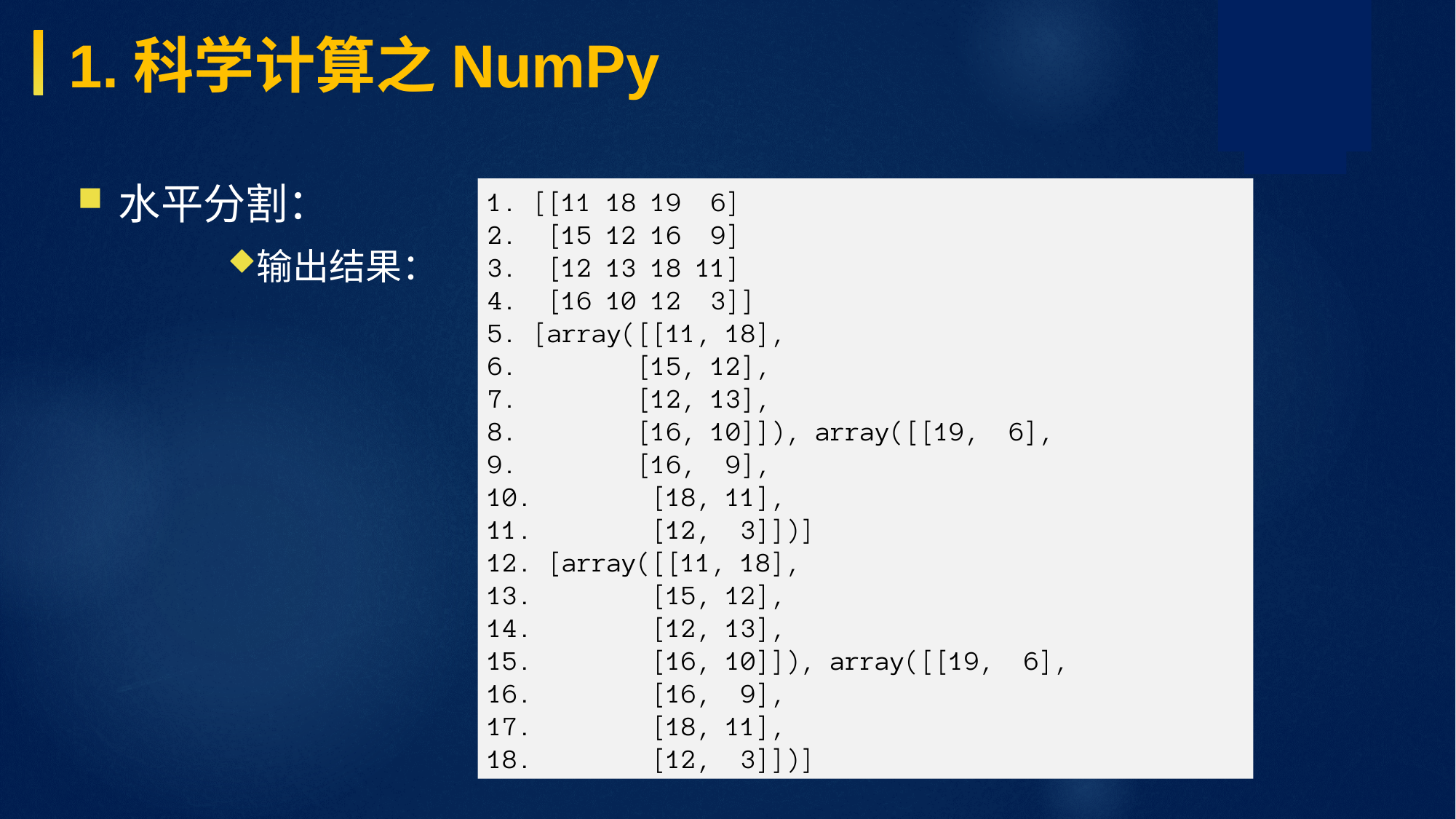

1.科学计算之NumPy
水平分割：
输出结果：

1. [[11 18 19  6]    2.  [15 12 16  9]    3.  [12 13 18 11]    4.  [16 10 12  3]]    5. [array([[11, 18],    6.        [15, 12],    7.        [12, 13],    8.        [16, 10]]), array([[19,  6],    9.        [16,  9],    10.        [18, 11],    11.        [12,  3]])]    12. [array([[11, 18],    13.        [15, 12],    14.        [12, 13],    15.        [16, 10]]), array([[19,  6],    16.        [16,  9],    17.        [18, 11],    18.        [12,  3]])]